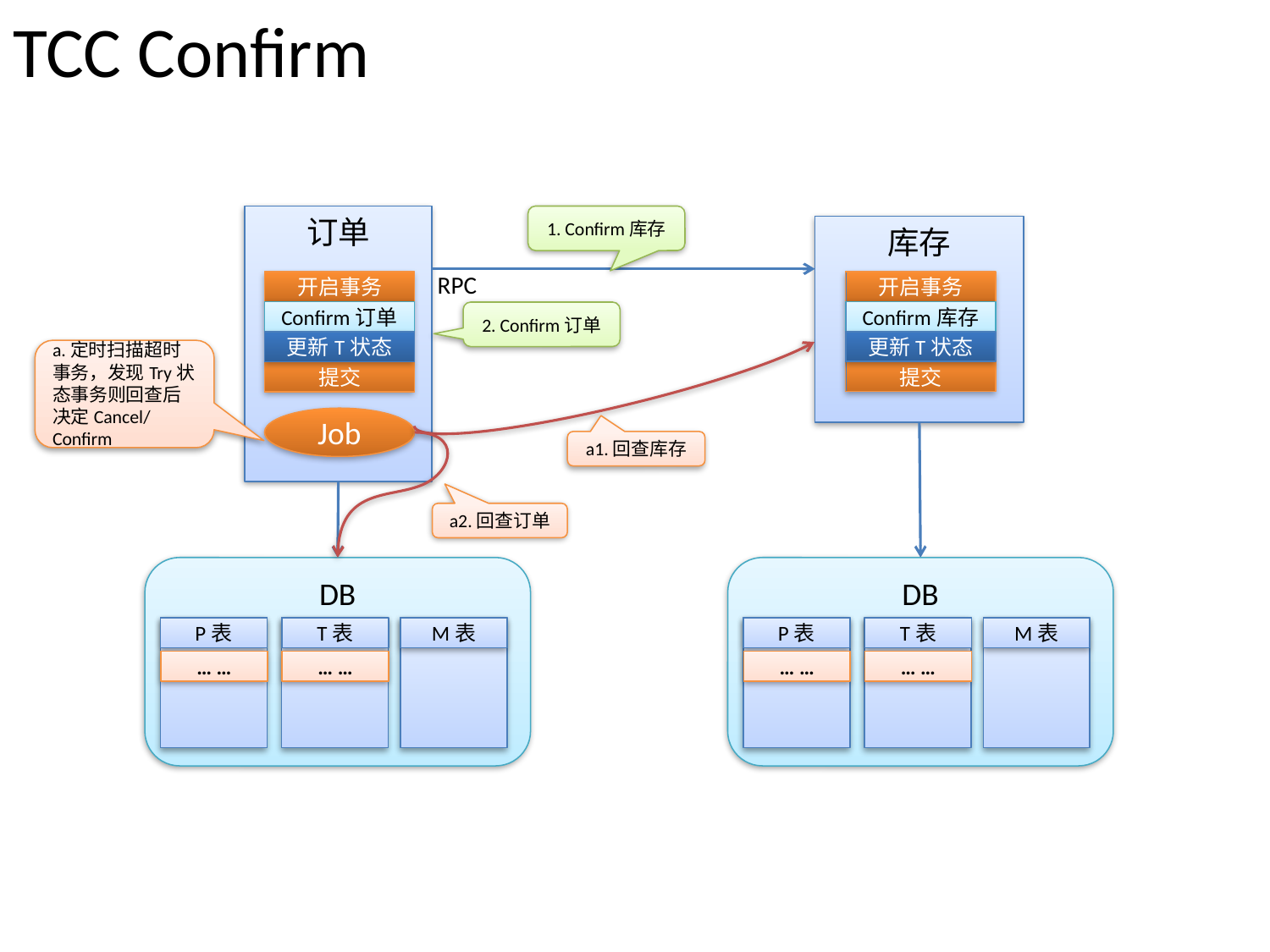

TCC Confirm
订单
1. Confirm库存
库存
RPC
开启事务
开启事务
Confirm库存
Confirm订单
2. Confirm订单
更新T状态
更新T状态
a.定时扫描超时事务，发现Try状态事务则回查后决定Cancel/Confirm

提交
提交
Job
a1.回查库存
a2.回查订单
DB

P表

T表

M表
… …
… …
DB

P表

T表

M表
… …
… …